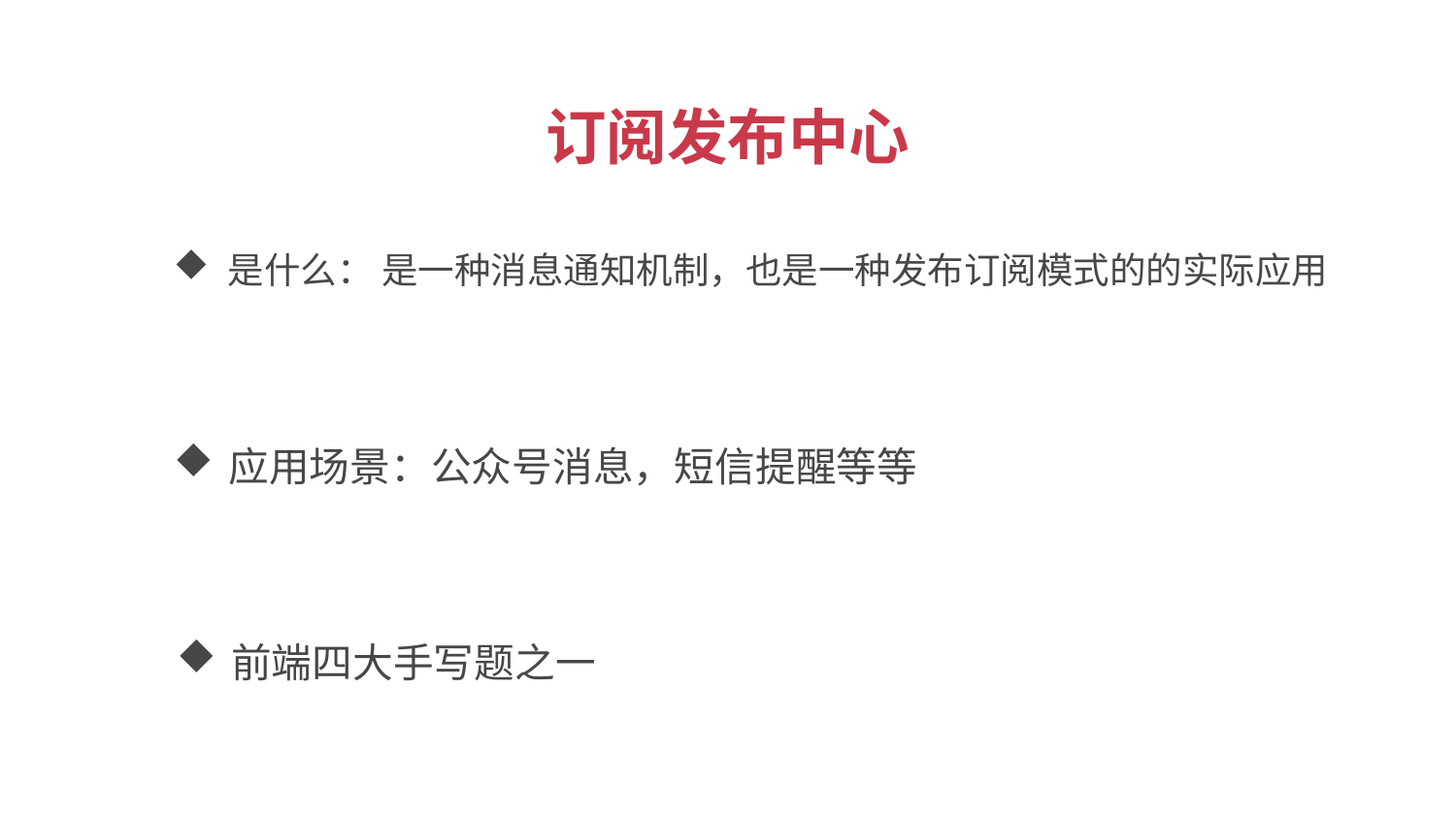

订阅发布中心
是什么： 是一种消息通知机制，也是一种发布订阅模式的的实际应用
应用场景：公众号消息，短信提醒等等
前端四大手写题之一